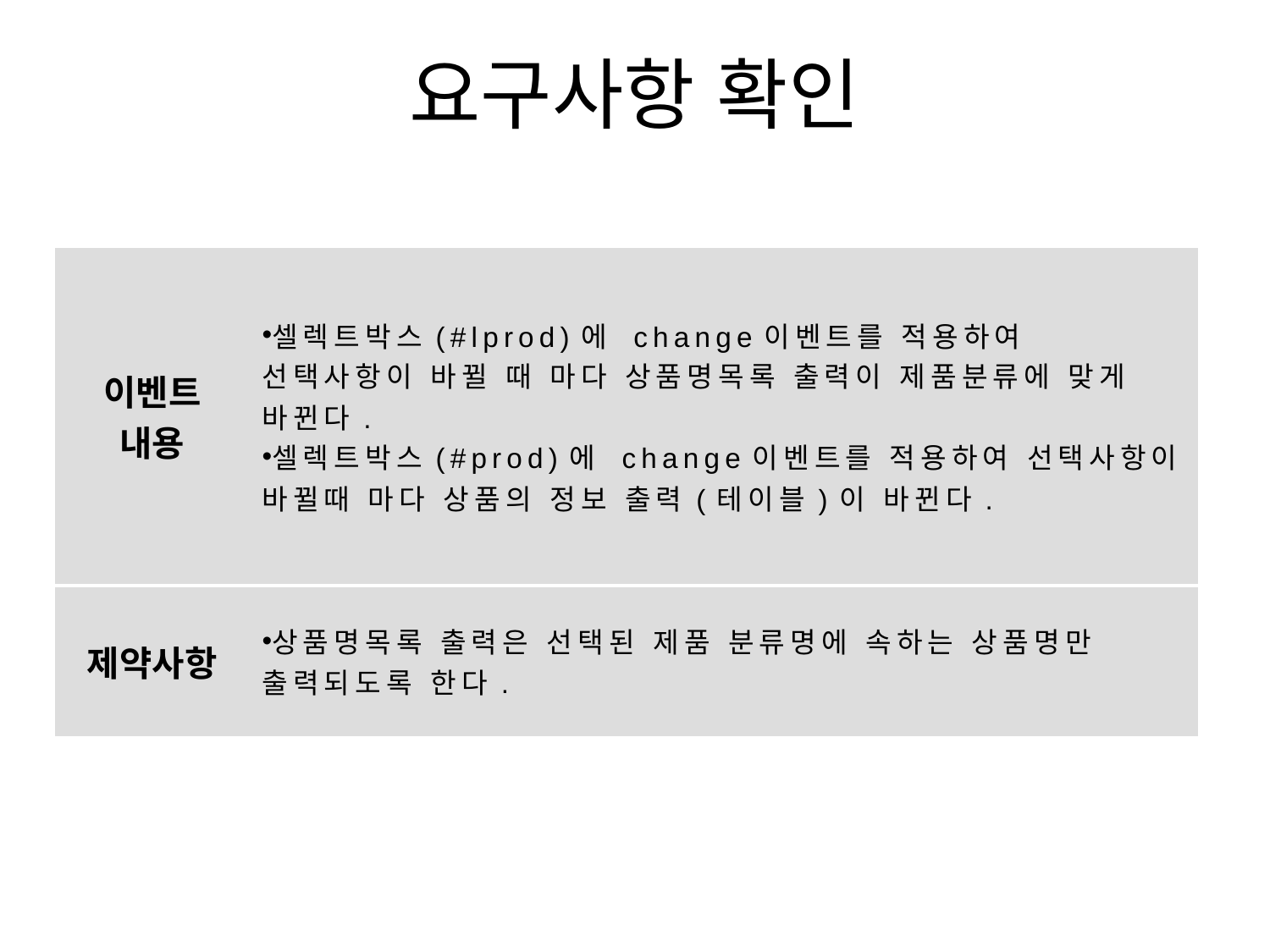

# 요구사항 확인
| 이벤트 내용 | 셀렉트박스(#lprod)에 change이벤트를 적용하여 선택사항이 바뀔 때 마다 상품명목록 출력이 제품분류에 맞게 바뀐다. 셀렉트박스(#prod)에 change이벤트를 적용하여 선택사항이 바뀔때 마다 상품의 정보 출력(테이블)이 바뀐다. |
| --- | --- |
| 제약사항 | 상품명목록 출력은 선택된 제품 분류명에 속하는 상품명만 출력되도록 한다. |